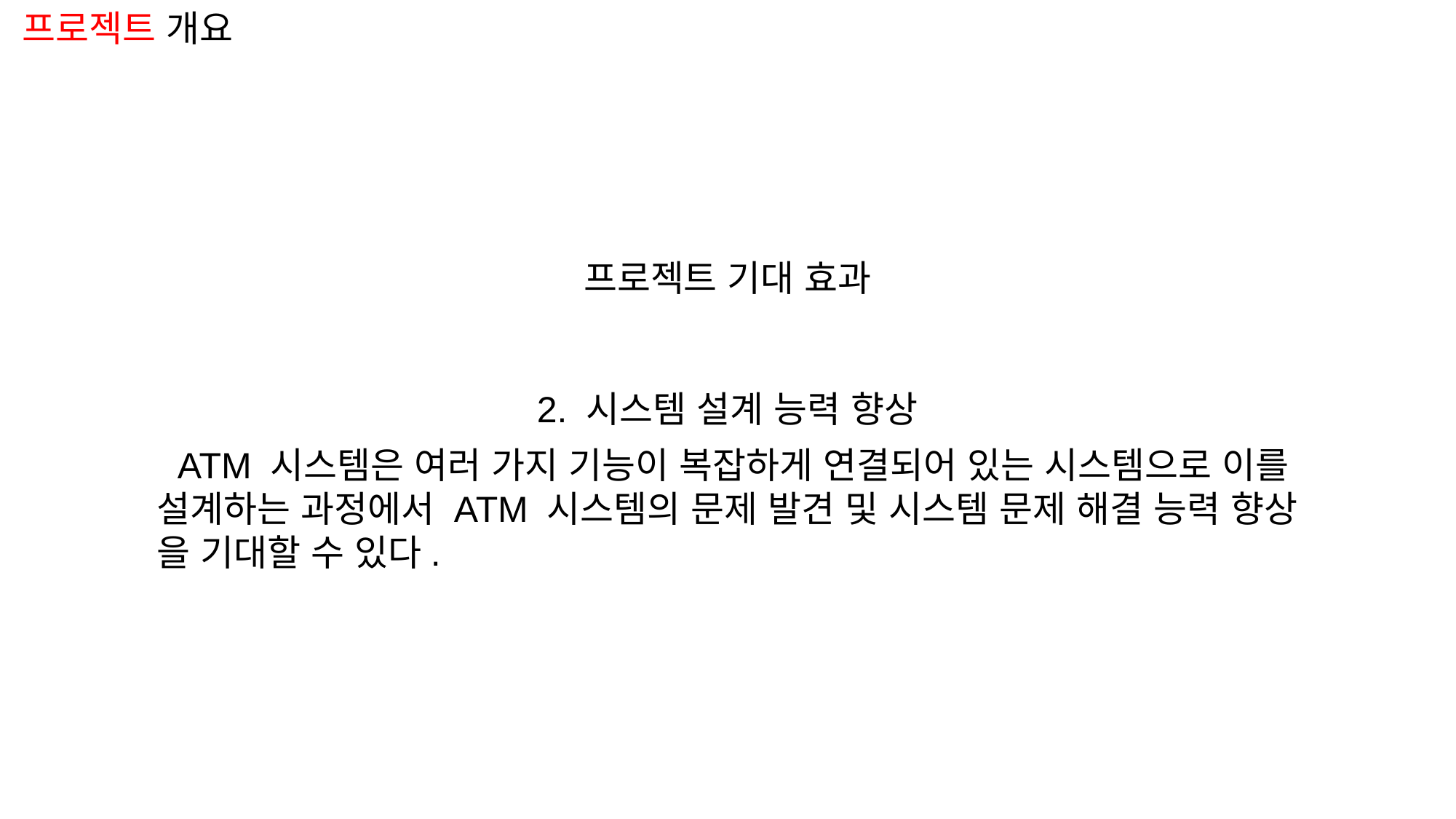

프로젝트 개요
프로젝트 기대 효과

2. 시스템 설계 능력 향상
  ATM 시스템은 여러 가지 기능이 복잡하게 연결되어 있는 시스템으로 이를
설계하는 과정에서 ATM 시스템의 문제 발견 및 시스템 문제 해결 능력 향상
을 기대할 수 있다.